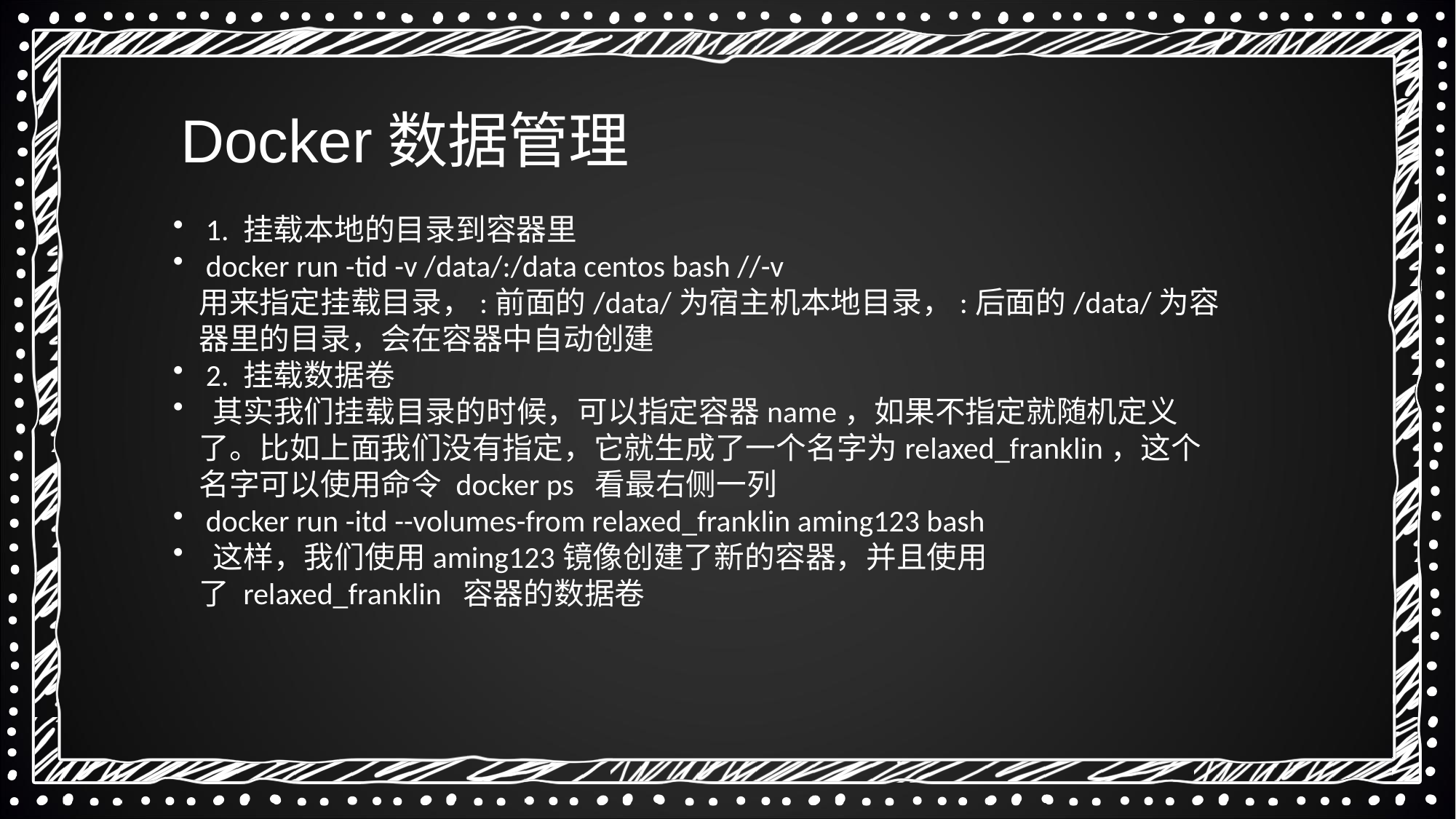

Docker数据管理
 1. 挂载本地的目录到容器里
 docker run -tid -v /data/:/data centos bash //-v 用来指定挂载目录，:前面的/data/为宿主机本地目录，:后面的/data/为容器里的目录，会在容器中自动创建
 2. 挂载数据卷
 其实我们挂载目录的时候，可以指定容器name，如果不指定就随机定义了。比如上面我们没有指定，它就生成了一个名字为relaxed_franklin，这个名字可以使用命令 docker ps  看最右侧一列
 docker run -itd --volumes-from relaxed_franklin aming123 bash
 这样，我们使用aming123镜像创建了新的容器，并且使用了 relaxed_franklin  容器的数据卷